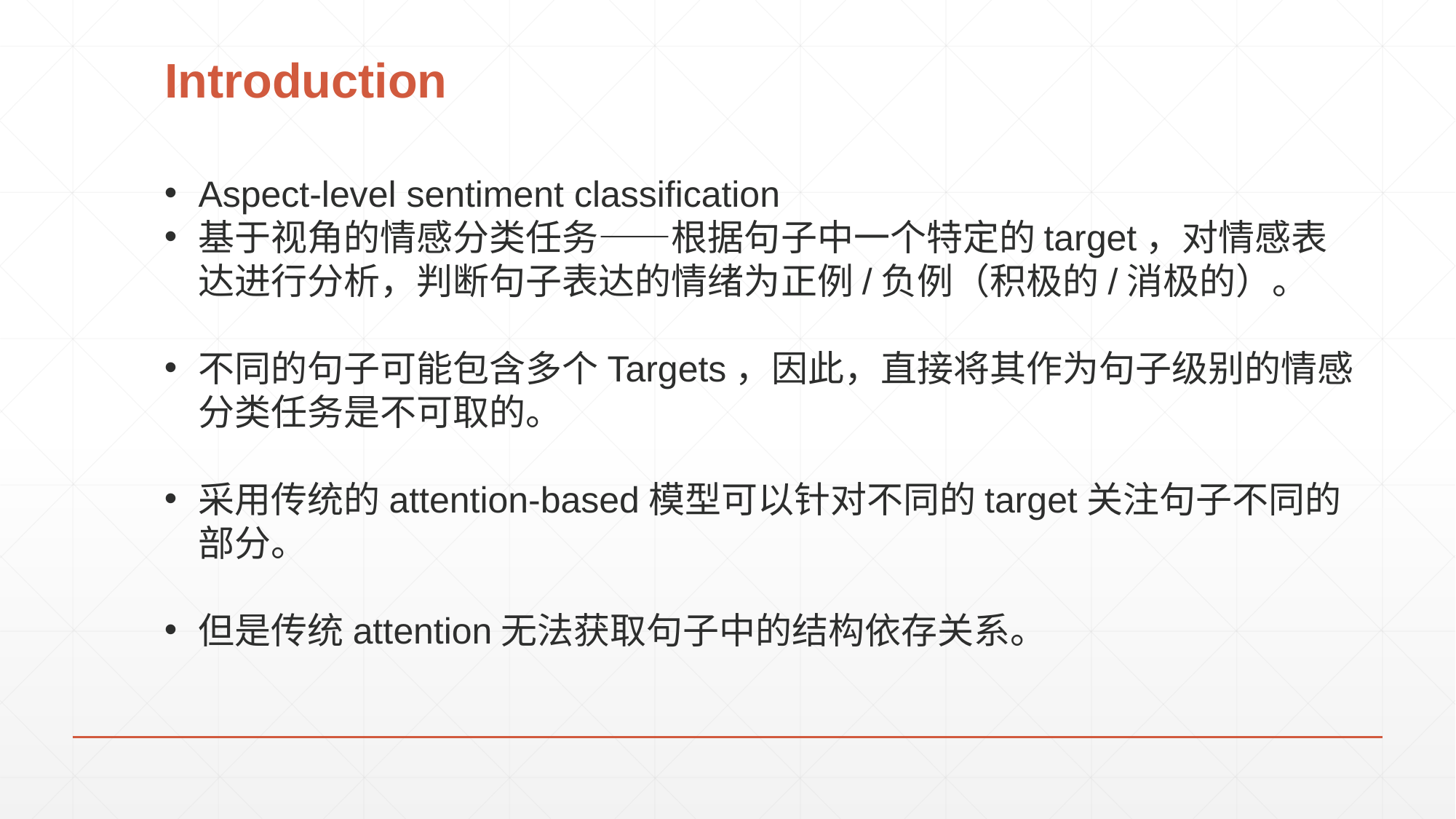

# Introduction
Aspect-level sentiment classification
基于视角的情感分类任务——根据句子中一个特定的target，对情感表达进行分析，判断句子表达的情绪为正例/负例（积极的/消极的）。

不同的句子可能包含多个Targets，因此，直接将其作为句子级别的情感分类任务是不可取的。

采用传统的attention-based模型可以针对不同的target关注句子不同的部分。

但是传统attention无法获取句子中的结构依存关系。